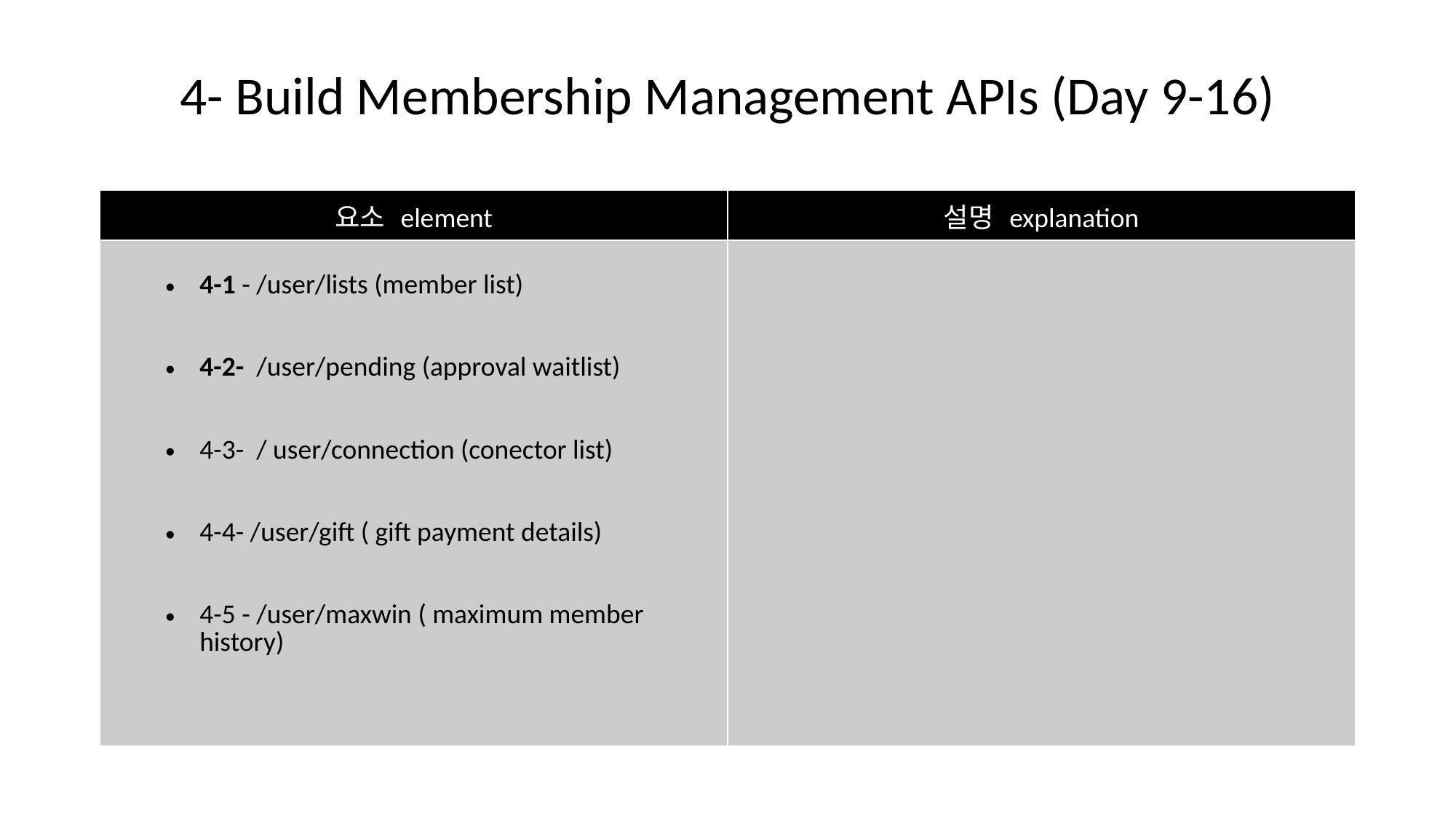

# 4- Build Membership Management APIs (Day 9-16)
| 요소 element | 설명 explanation |
| --- | --- |
| 4-1 - /user/lists (member list) 4-2- /user/pending (approval waitlist) 4-3- / user/connection (conector list) 4-4- /user/gift ( gift payment details) 4-5 - /user/maxwin ( maximum member history) |  |